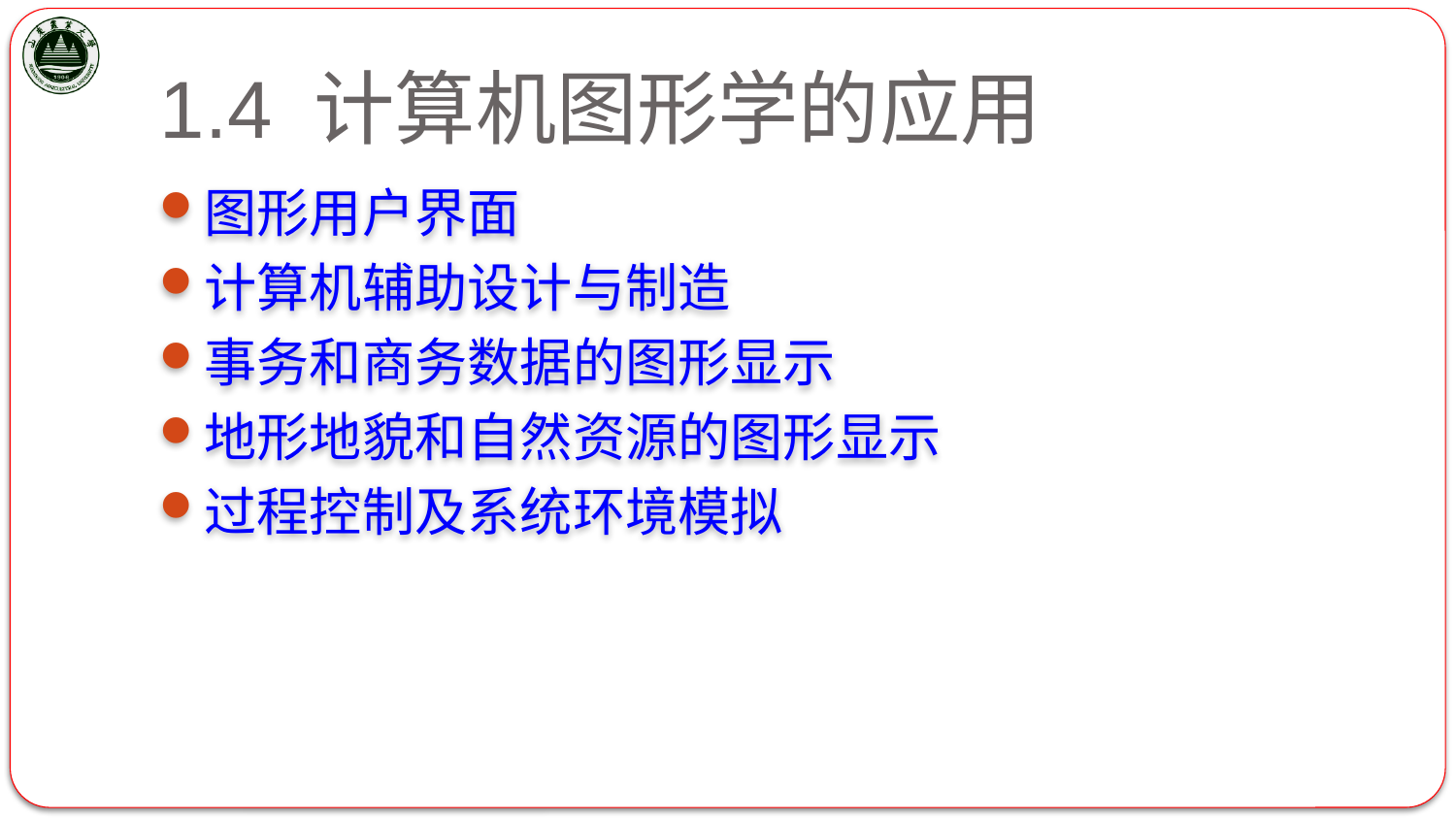

# 1.4 计算机图形学的应用
图形用户界面
计算机辅助设计与制造
事务和商务数据的图形显示
地形地貌和自然资源的图形显示
过程控制及系统环境模拟